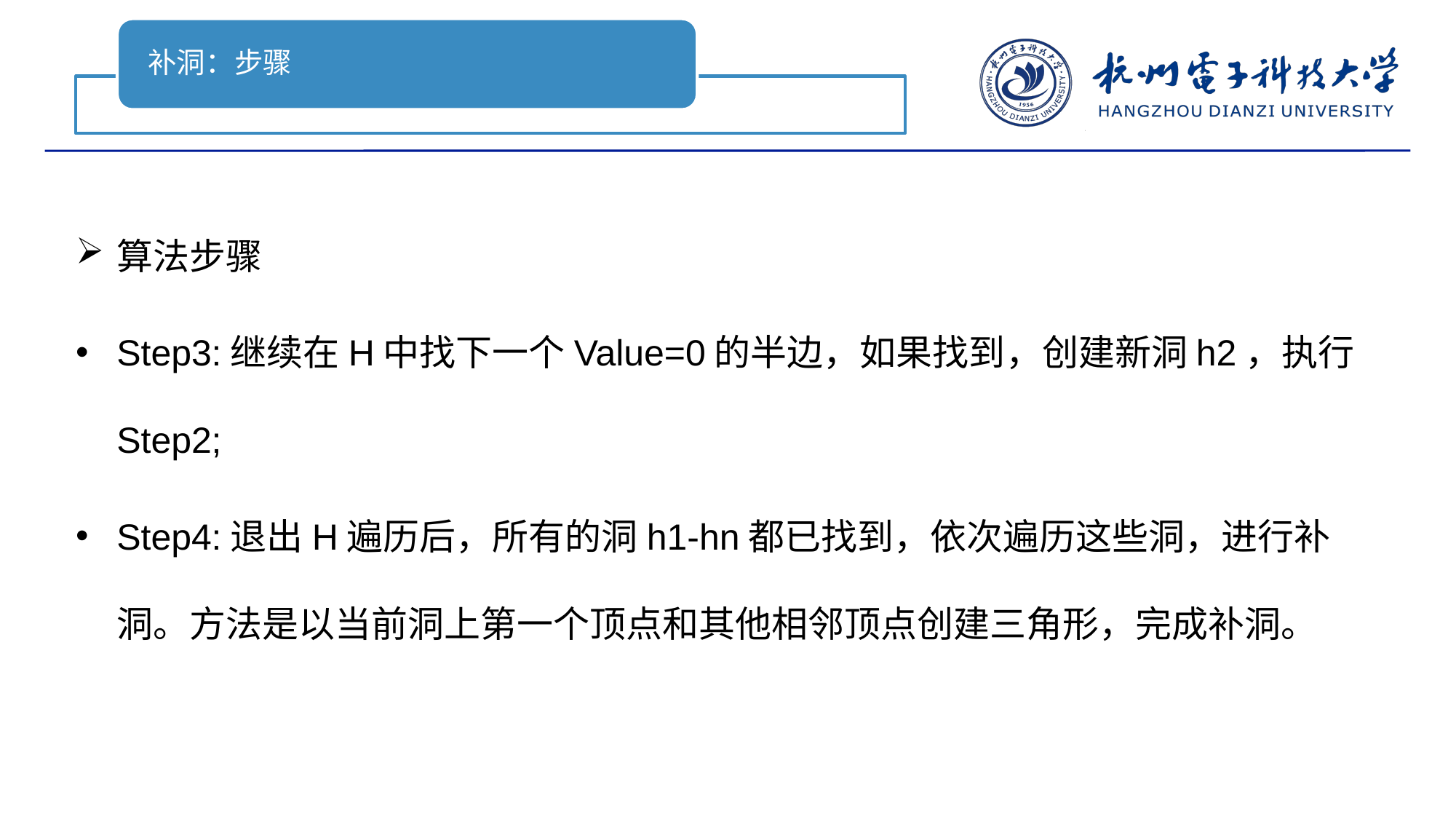

补洞：步骤
算法步骤
Step3:继续在H中找下一个Value=0的半边，如果找到，创建新洞h2，执行Step2;
Step4:退出H遍历后，所有的洞h1-hn都已找到，依次遍历这些洞，进行补洞。方法是以当前洞上第一个顶点和其他相邻顶点创建三角形，完成补洞。